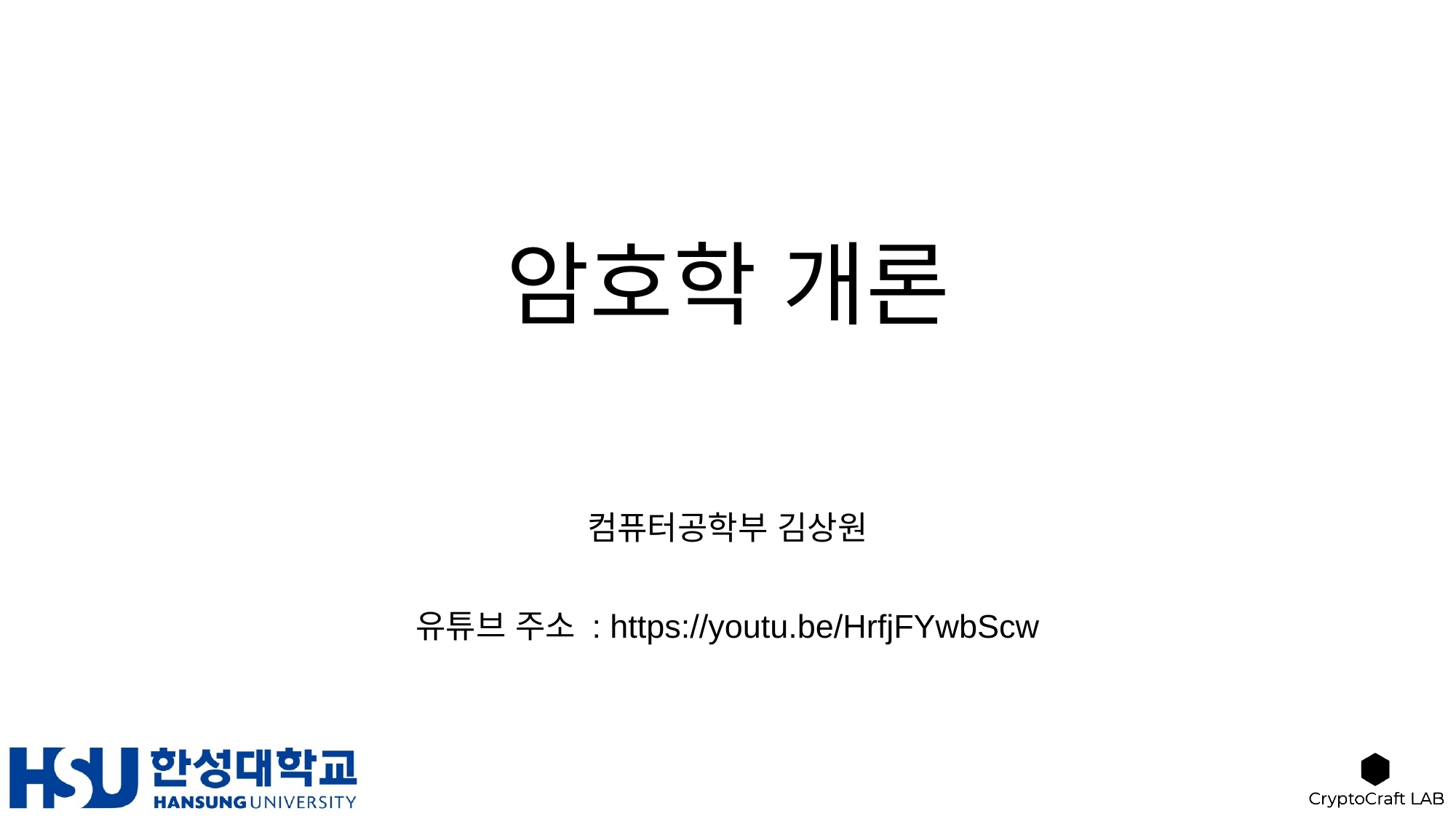

# 암호학 개론

컴퓨터공학부 김상원

유튜브 주소 : https://youtu.be/HrfjFYwbScw